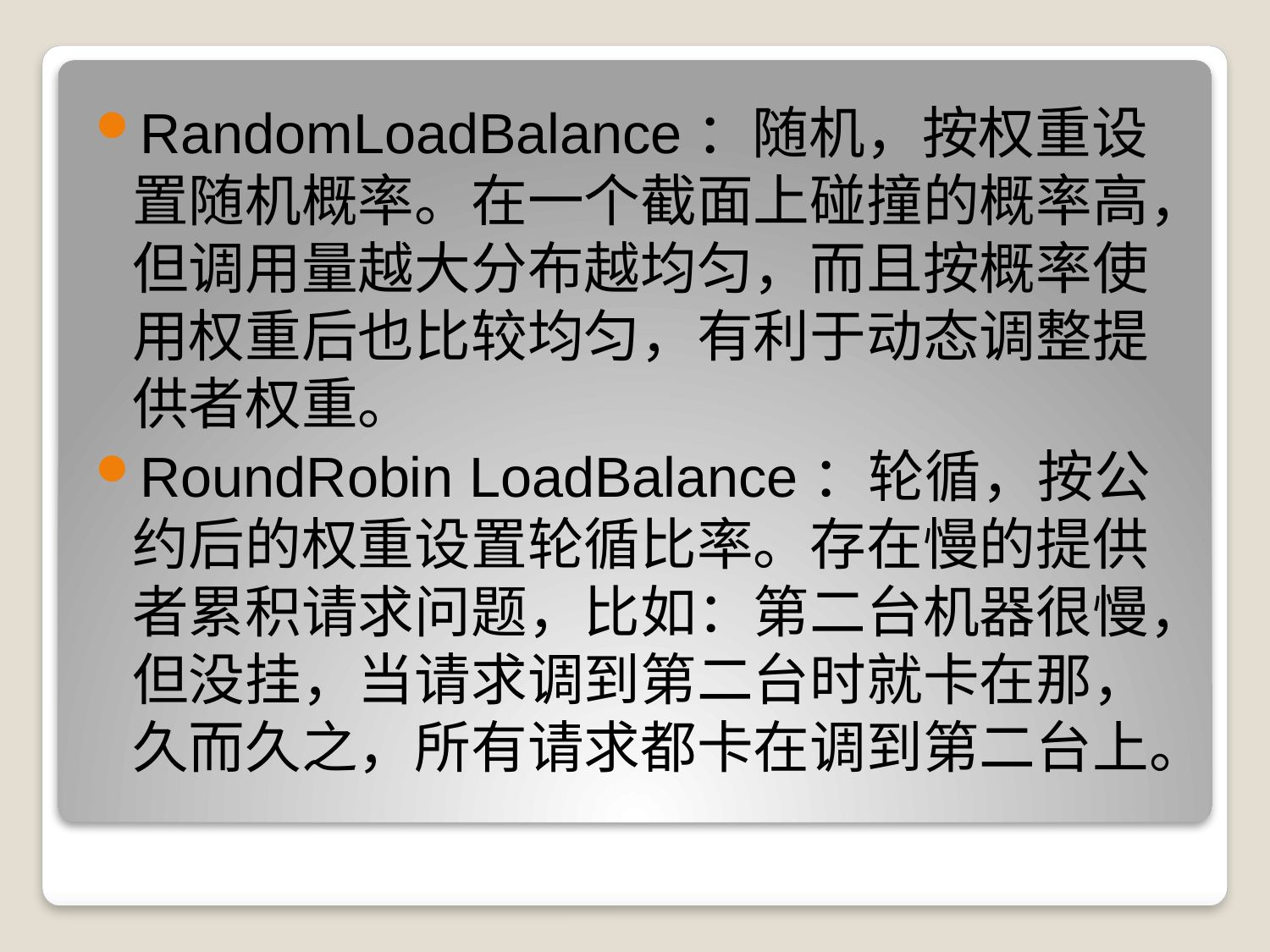

RandomLoadBalance：随机，按权重设置随机概率。在一个截面上碰撞的概率高，但调用量越大分布越均匀，而且按概率使用权重后也比较均匀，有利于动态调整提供者权重。
RoundRobin LoadBalance：轮循，按公约后的权重设置轮循比率。存在慢的提供者累积请求问题，比如：第二台机器很慢，但没挂，当请求调到第二台时就卡在那，久而久之，所有请求都卡在调到第二台上。